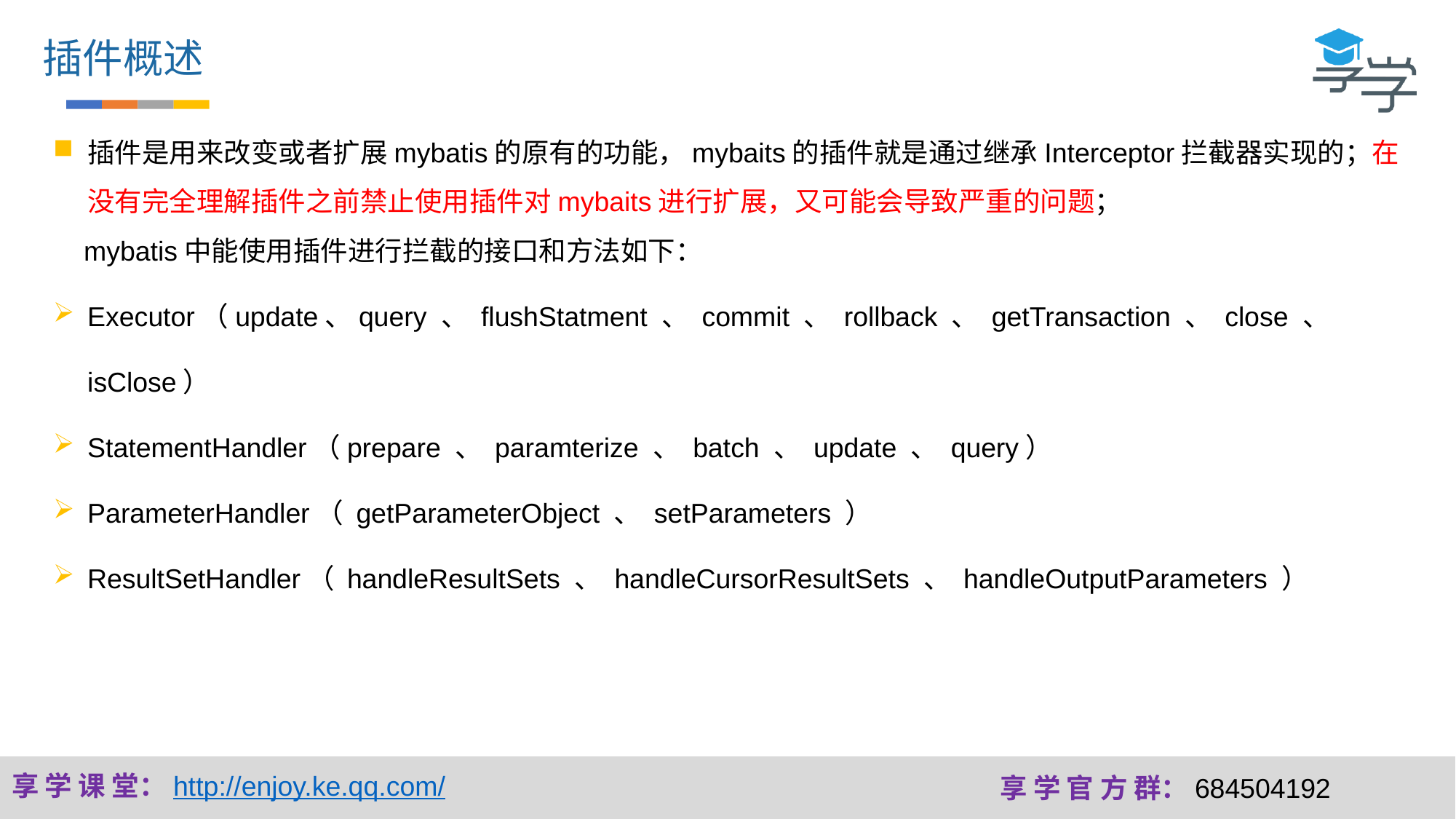

插件概述

插件是用来改变或者扩展mybatis的原有的功能，mybaits的插件就是通过继承Interceptor拦截器实现的；在没有完全理解插件之前禁止使用插件对mybaits进行扩展，又可能会导致严重的问题；
    mybatis中能使用插件进行拦截的接口和方法如下：
Executor（update、query 、 flushStatment 、 commit 、 rollback 、 getTransaction 、 close 、 isClose）
StatementHandler（prepare 、 paramterize 、 batch 、 update 、 query）
ParameterHandler（ getParameterObject 、 setParameters ）
ResultSetHandler（ handleResultSets 、 handleCursorResultSets 、 handleOutputParameters ）